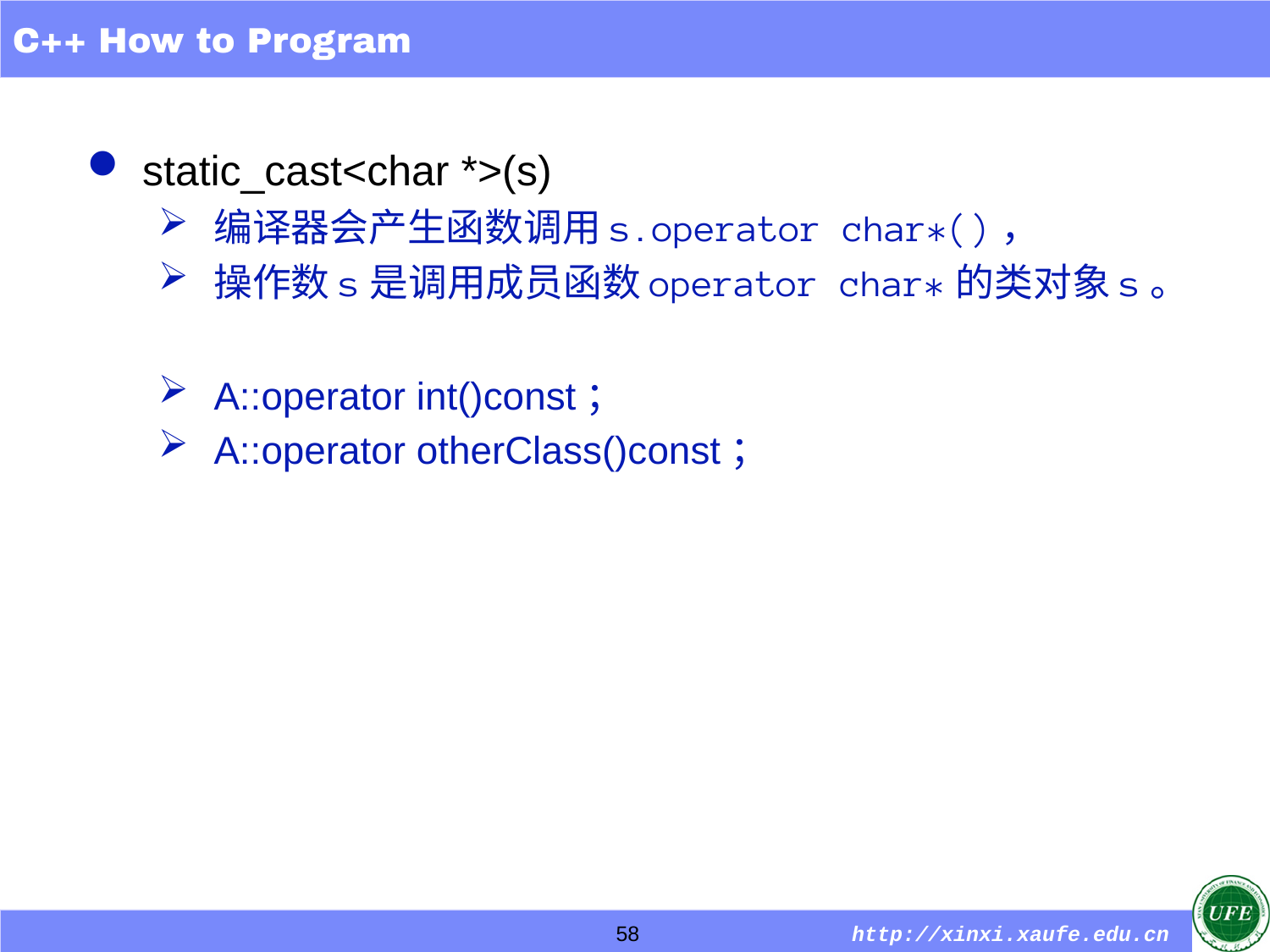

static_cast<char *>(s)
编译器会产生函数调用s.operator char*()，
操作数s是调用成员函数operator char*的类对象s。

A::operator int()const；
A::operator otherClass()const；

58